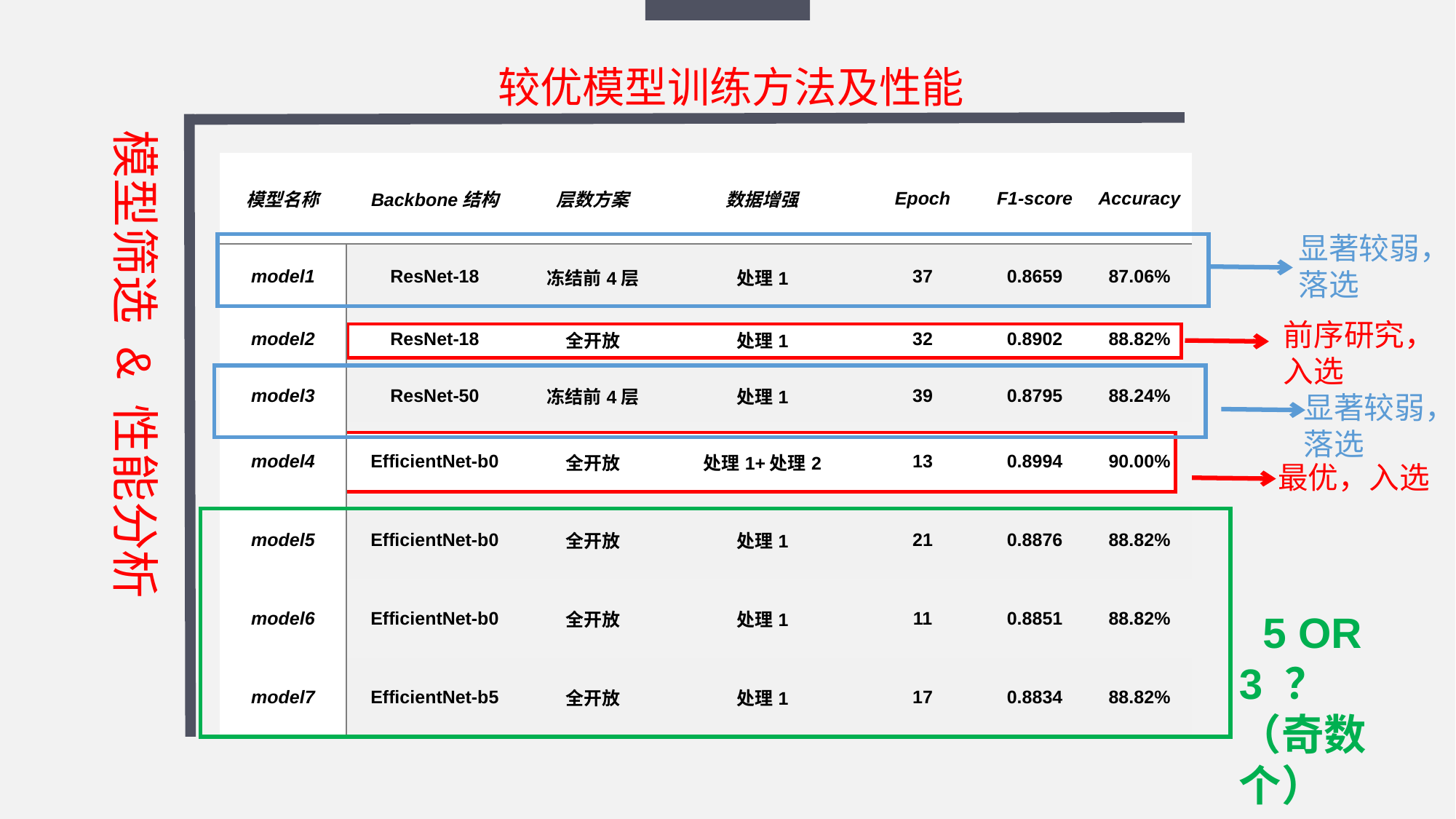

较优模型训练方法及性能
模型筛选 & 性能分析
| 模型名称 | Backbone结构 | 层数方案 | 数据增强 | Epoch | F1-score | Accuracy |
| --- | --- | --- | --- | --- | --- | --- |
| model1 | ResNet-18 | 冻结前4层 | 处理1 | 37 | 0.8659 | 87.06% |
| model2 | ResNet-18 | 全开放 | 处理1 | 32 | 0.8902 | 88.82% |
| model3 | ResNet-50 | 冻结前4层 | 处理1 | 39 | 0.8795 | 88.24% |
| model4 | EfficientNet-b0 | 全开放 | 处理1+处理2 | 13 | 0.8994 | 90.00% |
| model5 | EfficientNet-b0 | 全开放 | 处理1 | 21 | 0.8876 | 88.82% |
| model6 | EfficientNet-b0 | 全开放 | 处理1 | 11 | 0.8851 | 88.82% |
| model7 | EfficientNet-b5 | 全开放 | 处理1 | 17 | 0.8834 | 88.82% |
显著较弱，落选

前序研究，入选

显著较弱，落选

最优，入选

  5 OR 3 ？
（奇数个）